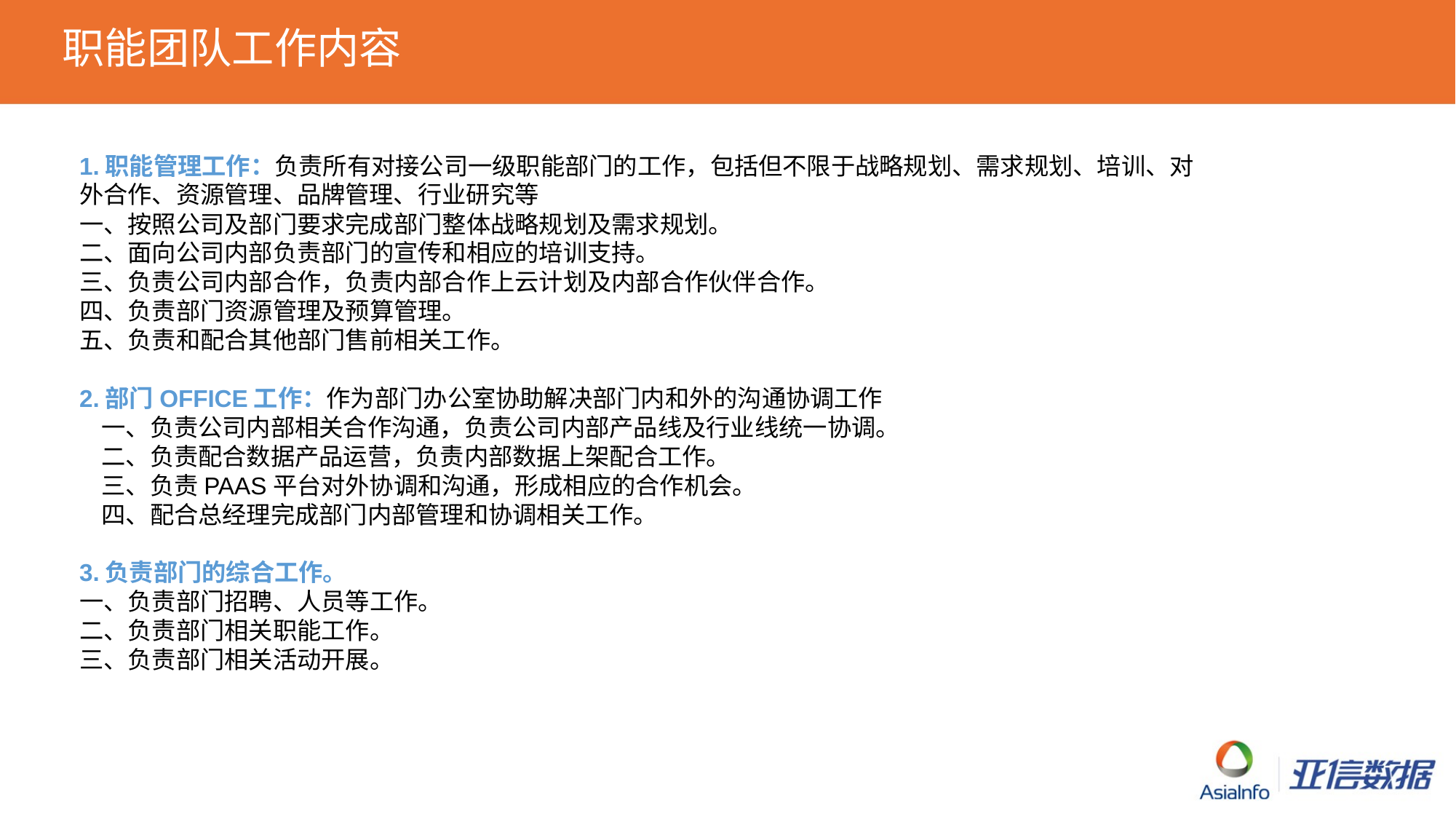

# 职能团队工作内容
1.职能管理工作：负责所有对接公司一级职能部门的工作，包括但不限于战略规划、需求规划、培训、对外合作、资源管理、品牌管理、行业研究等
一、按照公司及部门要求完成部门整体战略规划及需求规划。
二、面向公司内部负责部门的宣传和相应的培训支持。
三、负责公司内部合作，负责内部合作上云计划及内部合作伙伴合作。
四、负责部门资源管理及预算管理。
五、负责和配合其他部门售前相关工作。

2.部门OFFICE工作：作为部门办公室协助解决部门内和外的沟通协调工作
   一、负责公司内部相关合作沟通，负责公司内部产品线及行业线统一协调。
   二、负责配合数据产品运营，负责内部数据上架配合工作。
   三、负责PAAS平台对外协调和沟通，形成相应的合作机会。
   四、配合总经理完成部门内部管理和协调相关工作。

3.负责部门的综合工作。
一、负责部门招聘、人员等工作。
二、负责部门相关职能工作。
三、负责部门相关活动开展。